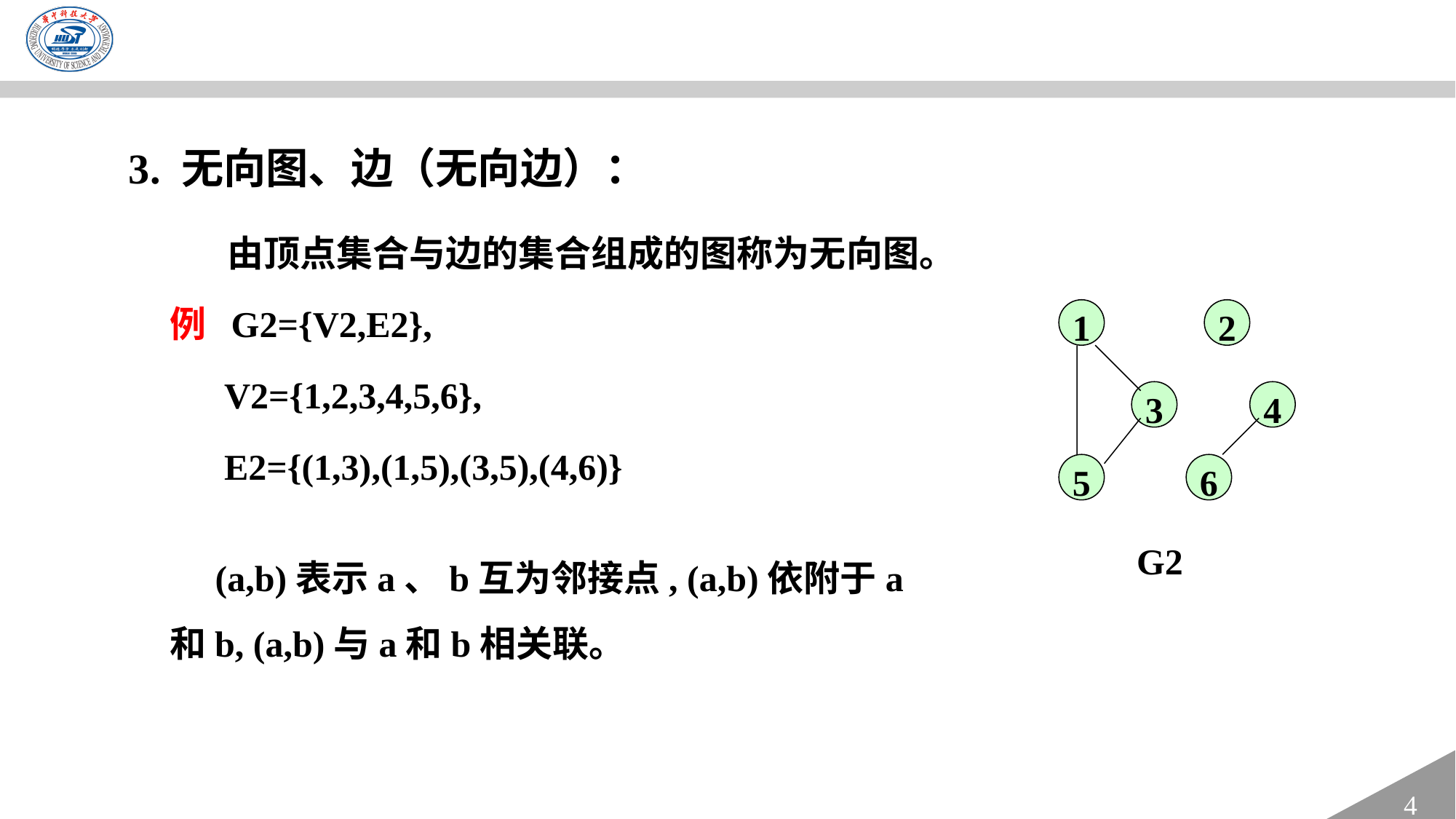

3. 无向图、边（无向边）：
      由顶点集合与边的集合组成的图称为无向图。
例  G2={V2,E2},
      V2={1,2,3,4,5,6},
      E2={(1,3),(1,5),(3,5),(4,6)}
     (a,b)表示a、b互为邻接点, (a,b)依附于a和b, (a,b)与a和b相关联。
1
2

3
4

5
6
G2